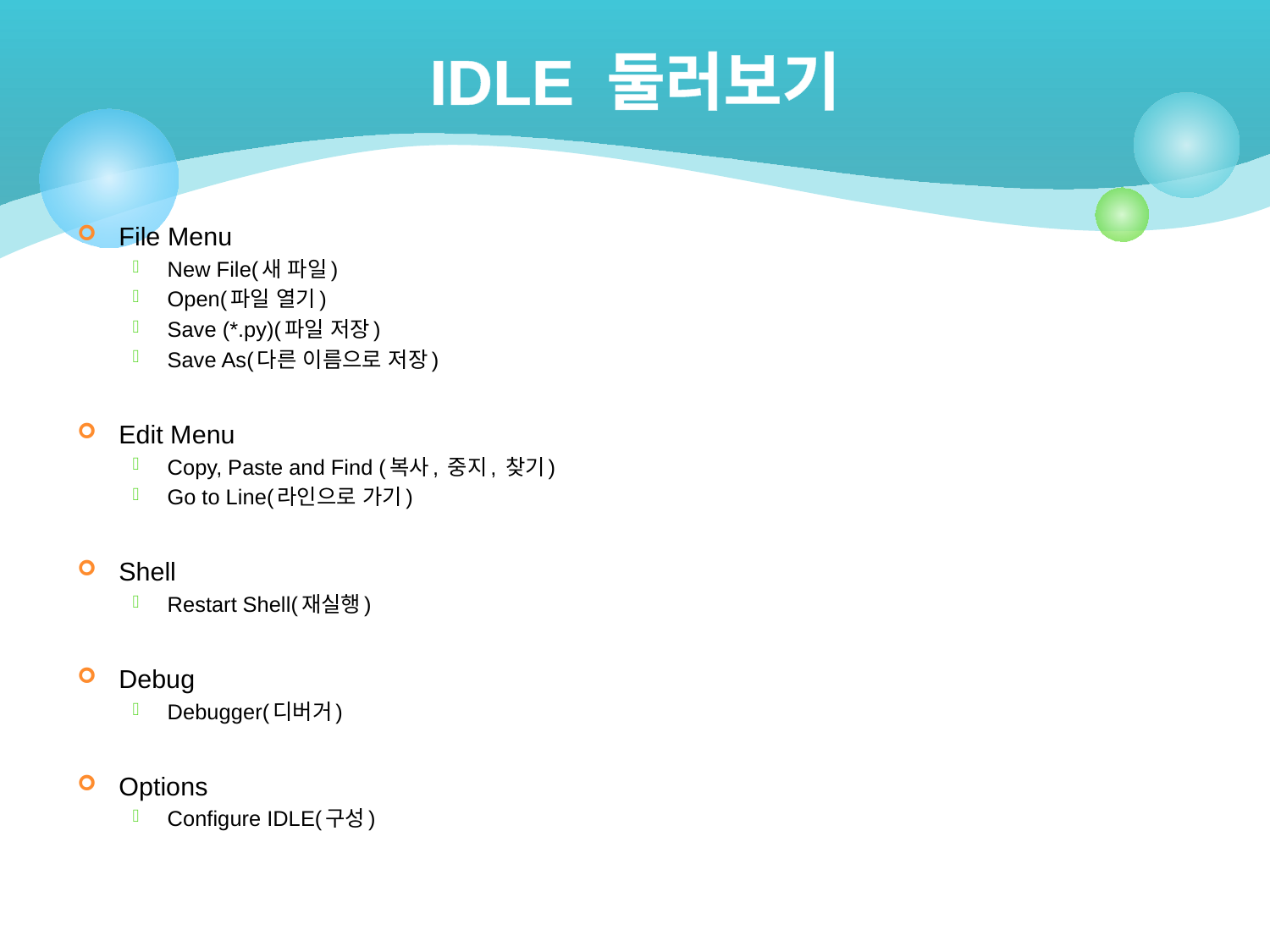

# IDLE 둘러보기
File Menu
New File(새 파일)
Open(파일 열기)
Save (*.py)(파일 저장)
Save As(다른 이름으로 저장)

Edit Menu
Copy, Paste and Find (복사, 중지, 찾기)
Go to Line(라인으로 가기)

Shell
Restart Shell(재실행)

Debug
Debugger(디버거)

Options
Configure IDLE(구성)